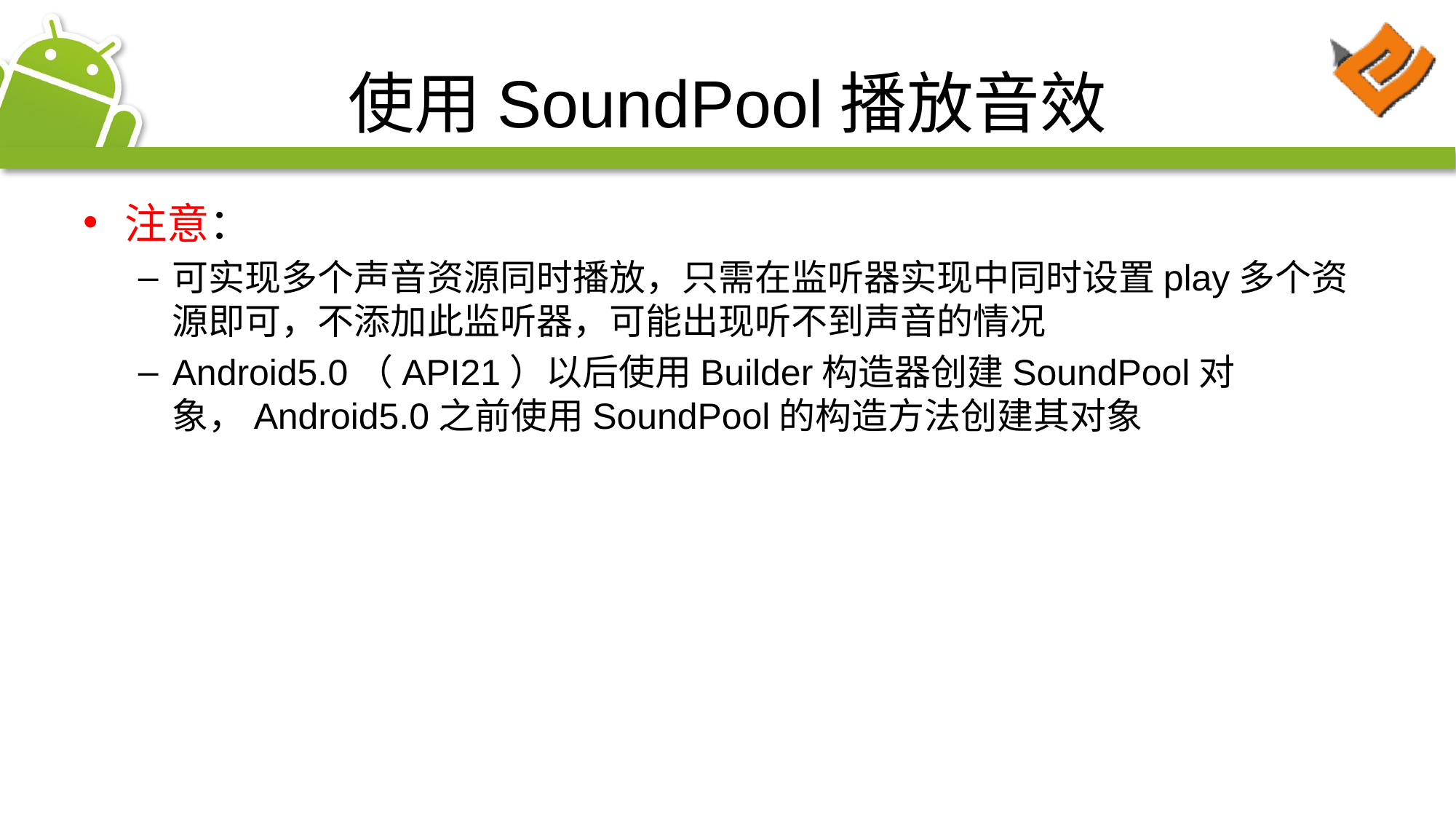

# 使用SoundPool播放音效
注意：
可实现多个声音资源同时播放，只需在监听器实现中同时设置play多个资源即可，不添加此监听器，可能出现听不到声音的情况
Android5.0（API21）以后使用Builder构造器创建SoundPool对象，Android5.0之前使用SoundPool的构造方法创建其对象